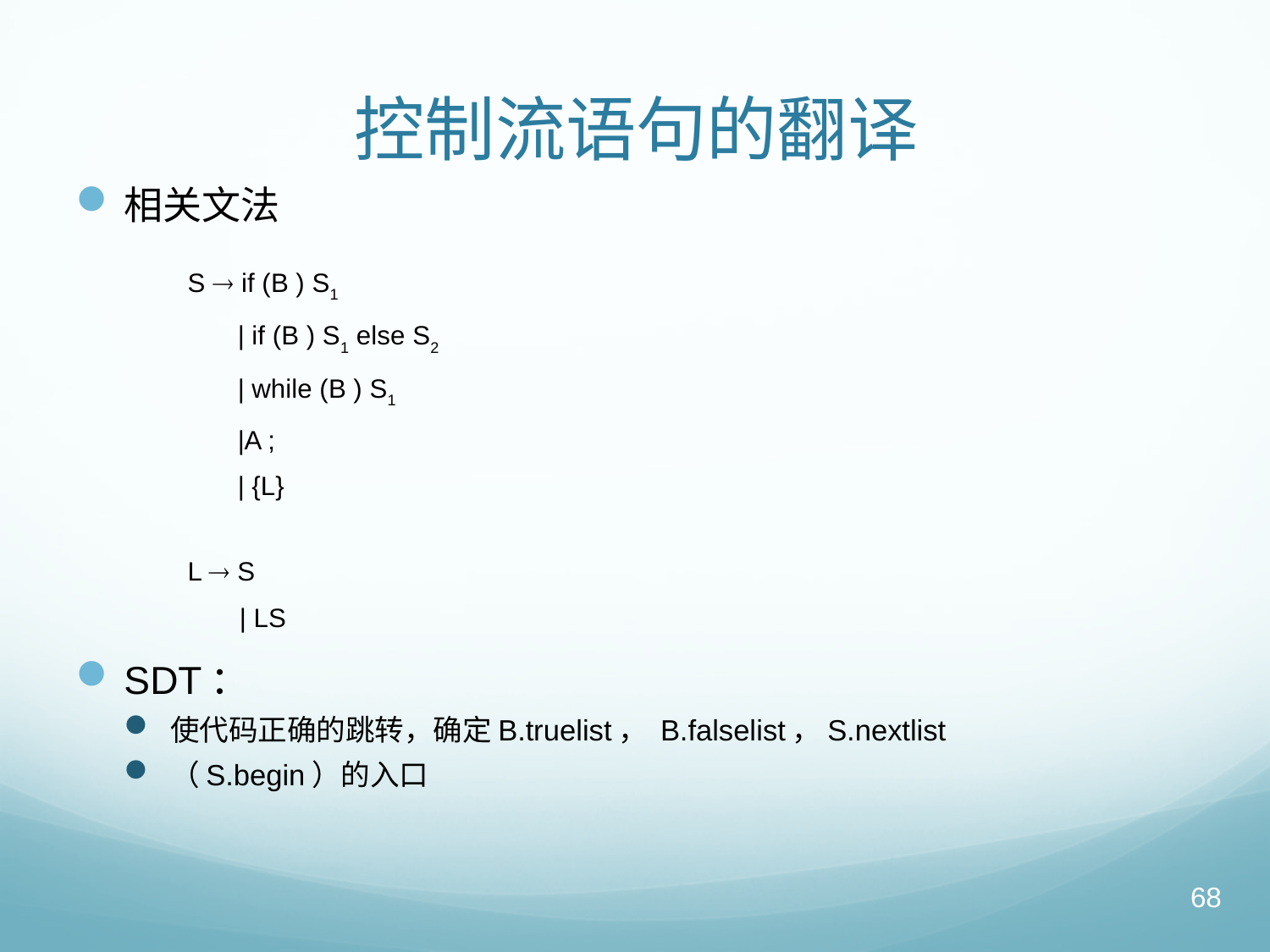

# 控制流语句的翻译
相关文法

SDT：
使代码正确的跳转，确定B.truelist， B.falselist，S.nextlist
（S.begin）的入口
S → if (B ) S1
 | if (B ) S1 else S2
 | while (B ) S1
 |A ;
 | {L}

L → S
       | LS

68